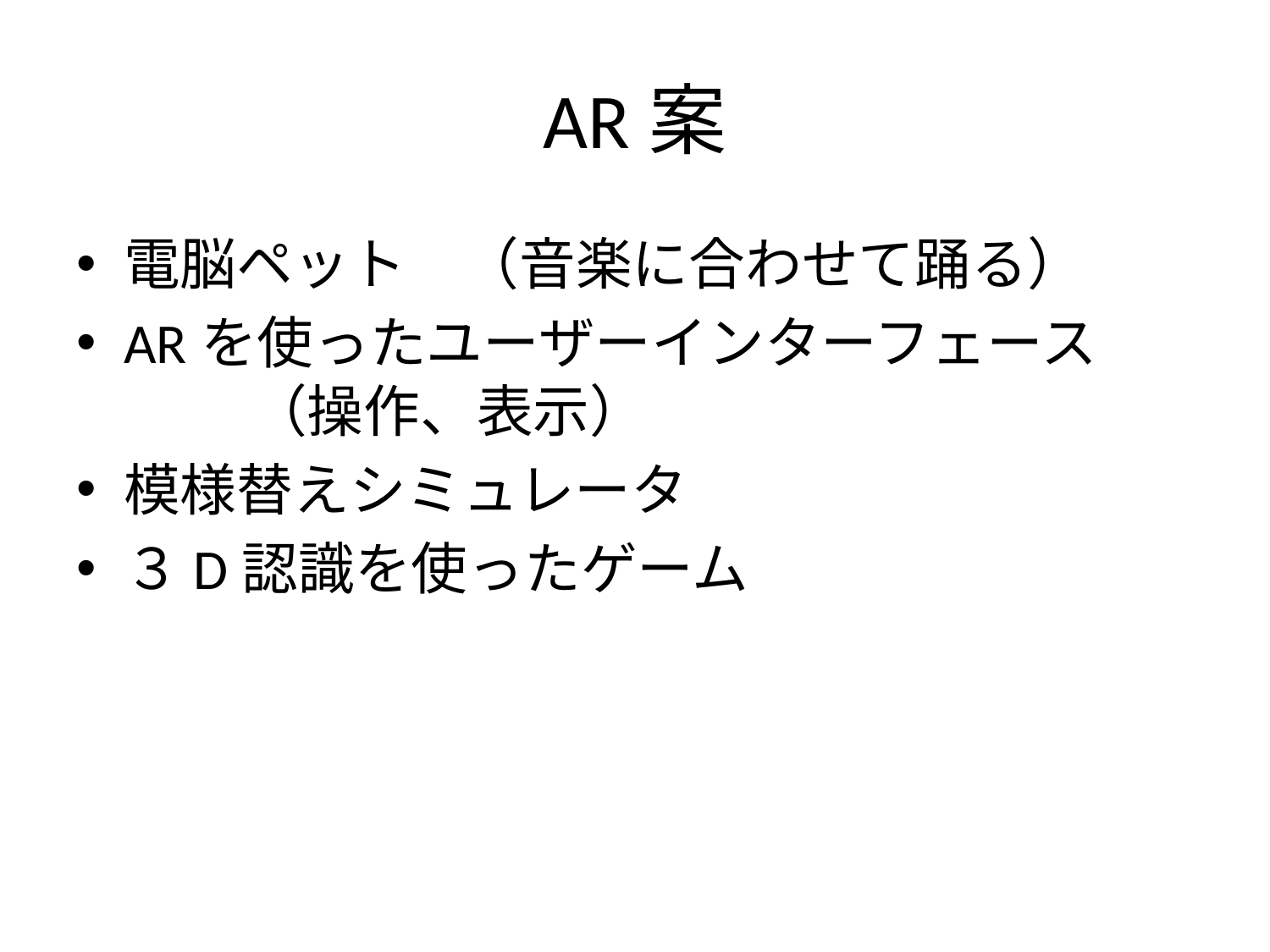

# AR案
電脳ペット　（音楽に合わせて踊る）
ARを使ったユーザーインターフェース		（操作、表示）
模様替えシミュレータ
３D認識を使ったゲーム